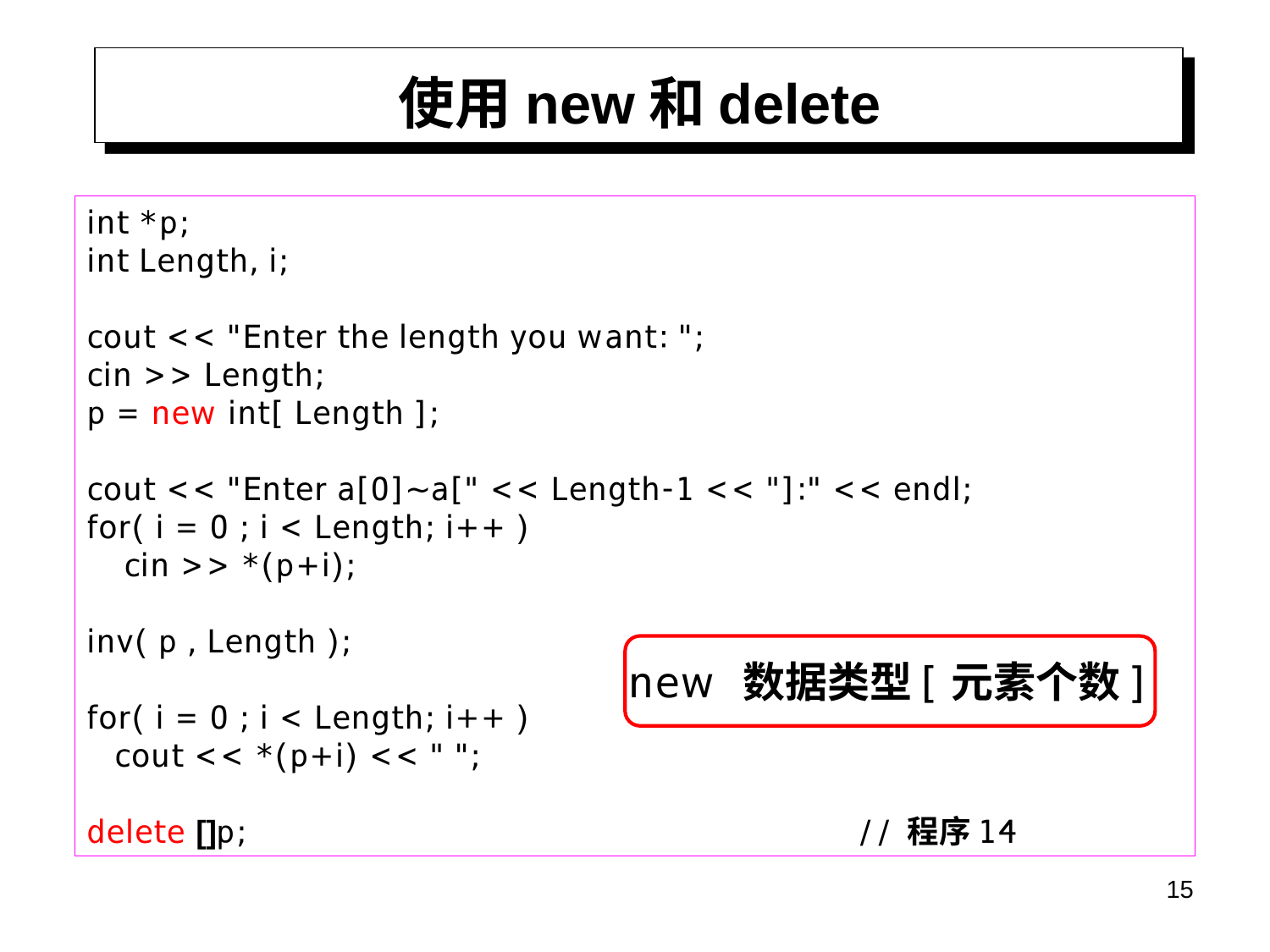

# 使用new和delete
int *p;
int Length, i;

cout << "Enter the length you want: ";
cin >> Length;
p = new int[ Length ];

cout << "Enter a[0]~a[" << Length-1 << "]:" << endl;
for( i = 0 ; i < Length; i++ )
    cin >> *(p+i);

inv( p , Length );

for( i = 0 ; i < Length; i++ )
   cout << *(p+i) << " ";

delete []p;                                                                  //程序14

new 数据类型[元素个数]
15